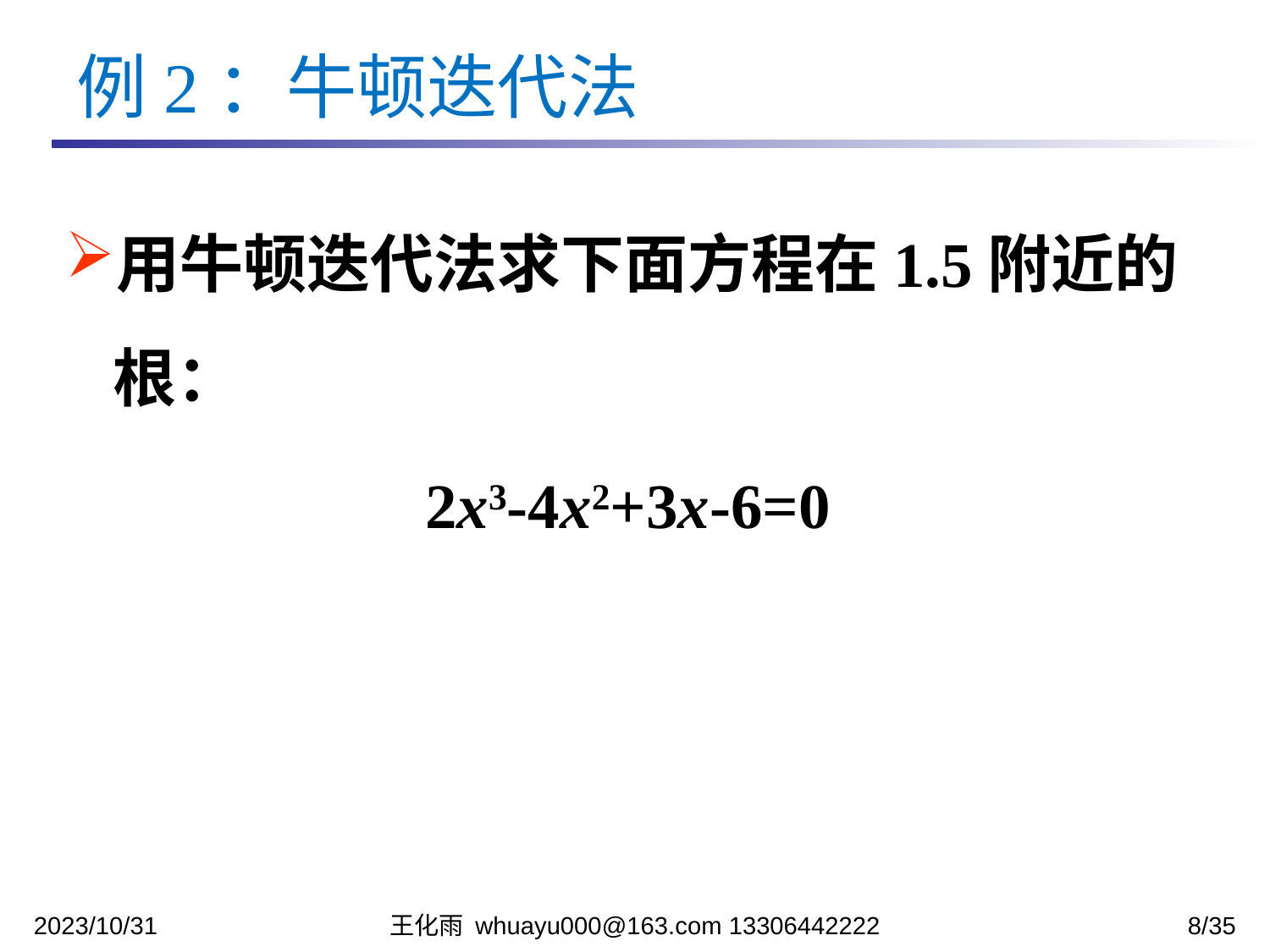

例2：牛顿迭代法
用牛顿迭代法求下面方程在1.5附近的根：
2x3-4x2+3x-6=0
2023/10/31
王化雨 whuayu000@163.com 13306442222
8/35